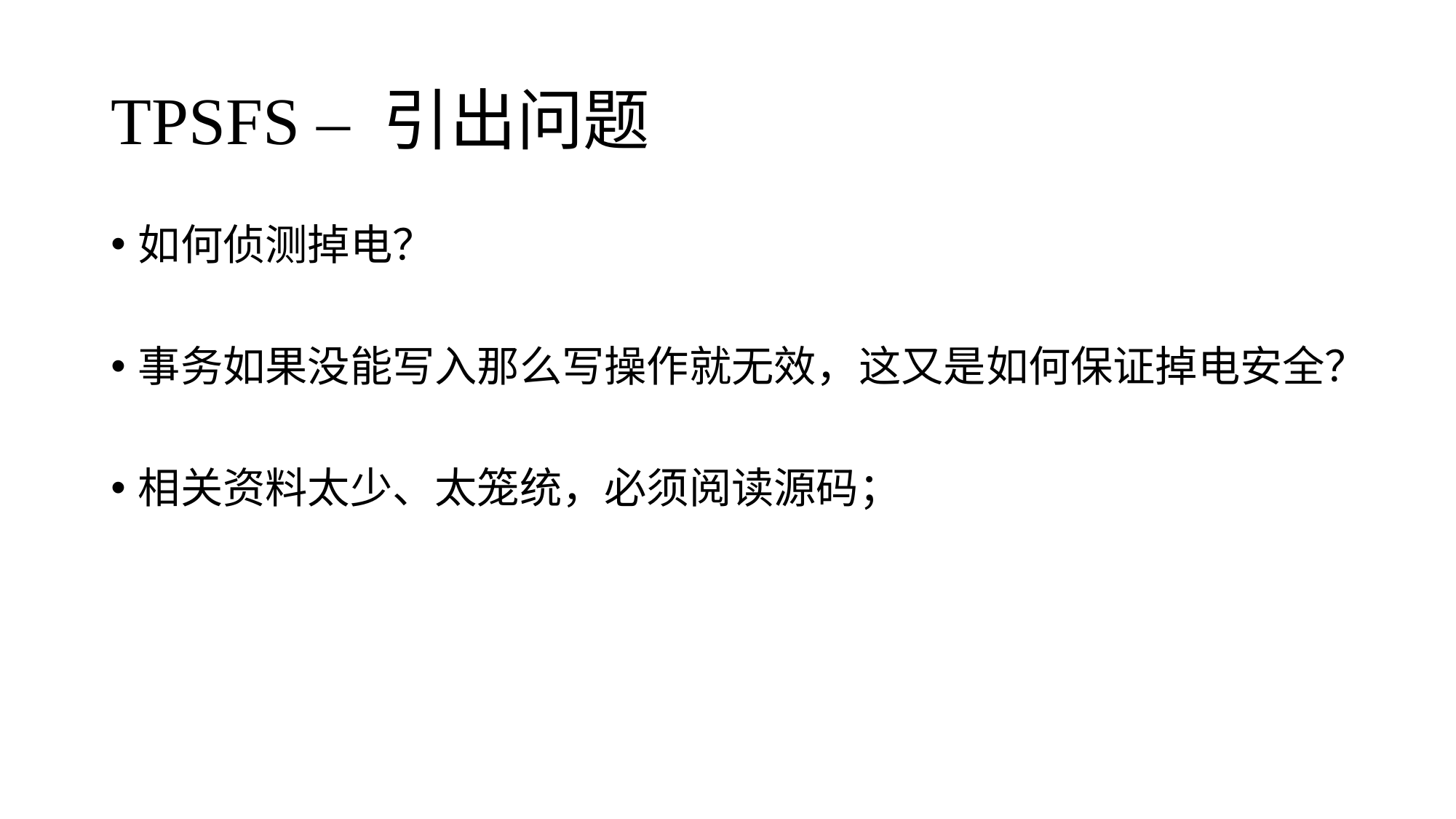

# TPSFS – 引出问题
如何侦测掉电？

事务如果没能写入那么写操作就无效，这又是如何保证掉电安全？

相关资料太少、太笼统，必须阅读源码；